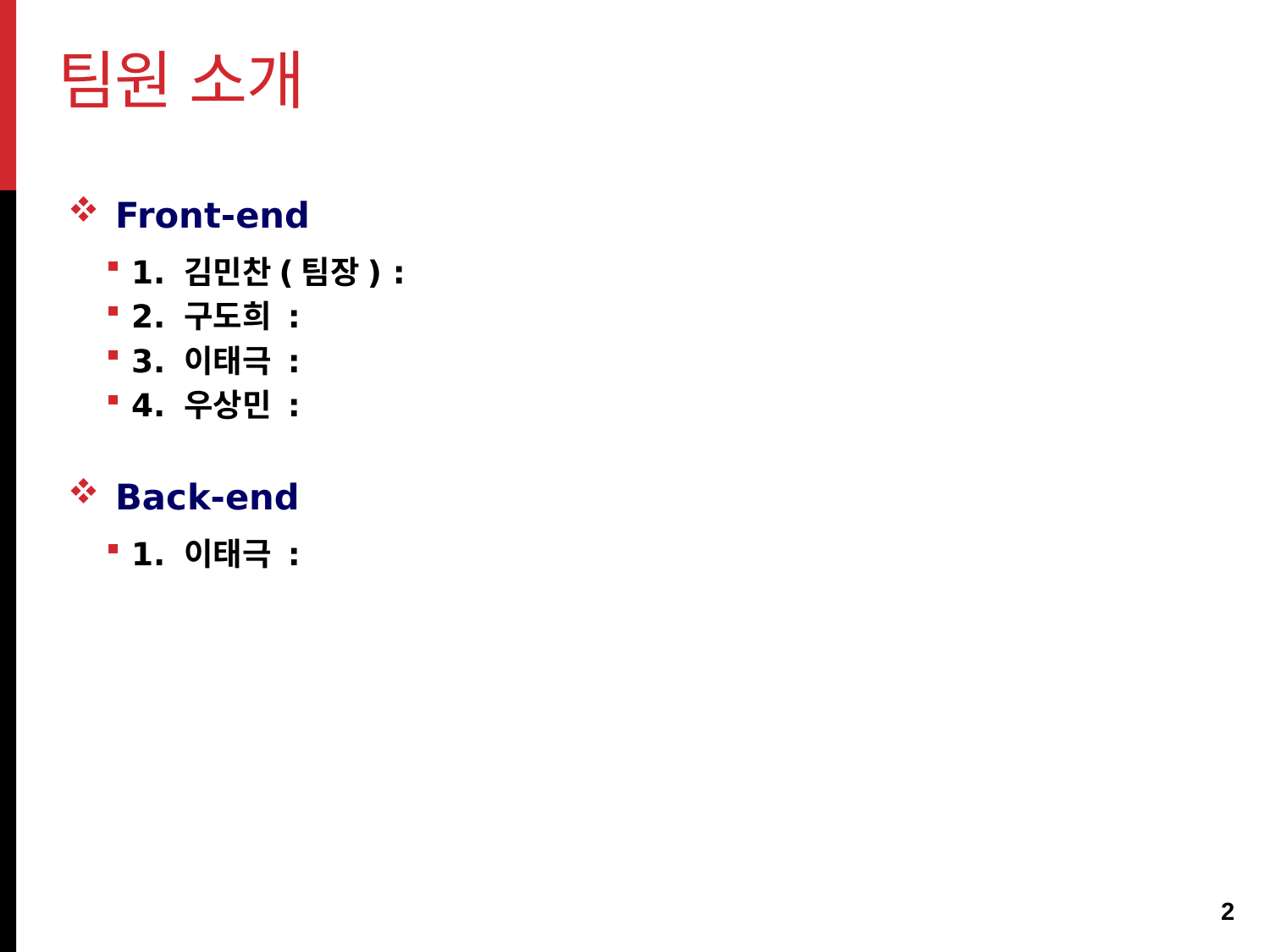

# 팀원 소개
Front-end
1. 김민찬(팀장) :
2. 구도희 :
3. 이태극 :
4. 우상민 :

Back-end
1. 이태극 :
2